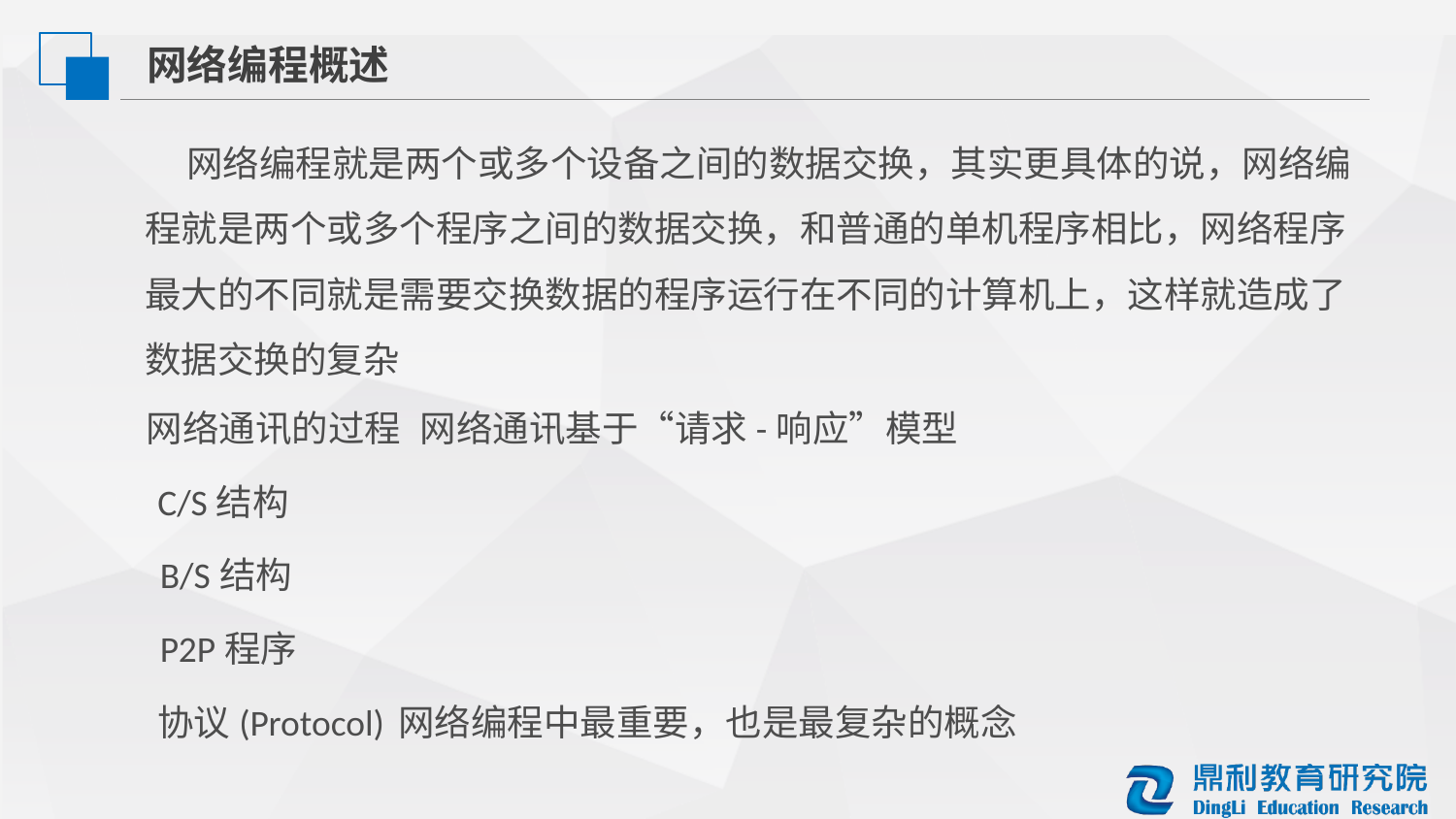

网络编程概述
    网络编程就是两个或多个设备之间的数据交换，其实更具体的说，网络编程就是两个或多个程序之间的数据交换，和普通的单机程序相比，网络程序最大的不同就是需要交换数据的程序运行在不同的计算机上，这样就造成了数据交换的复杂
网络通讯的过程
网络通讯基于“请求-响应”模型
C/S结构
B/S结构
P2P程序
网络编程中最重要，也是最复杂的概念
协议(Protocol)